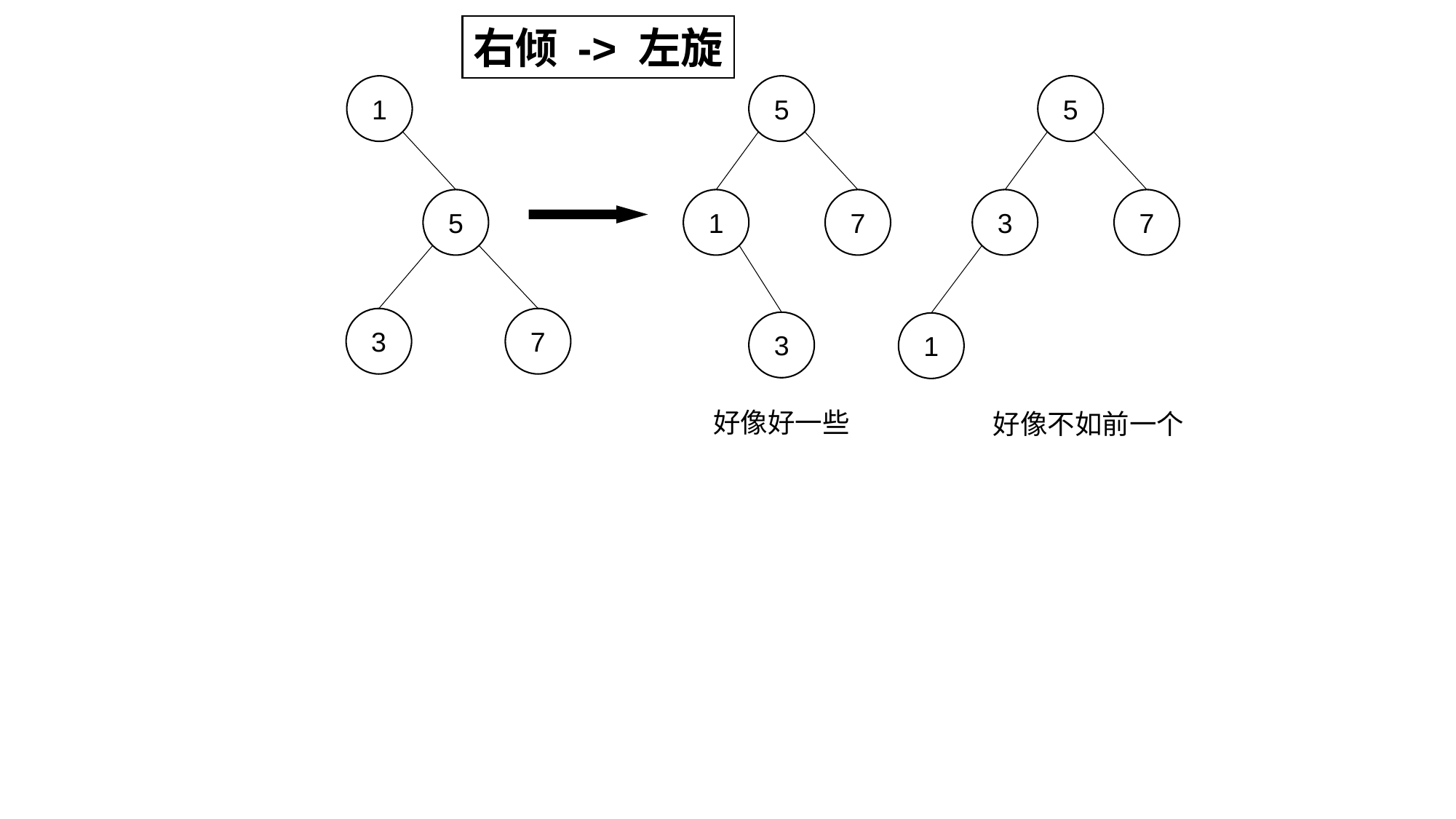

右倾 -> 左旋
1
5
5
5
1
7
3
7

3
7
3
1
好像好一些
好像不如前一个